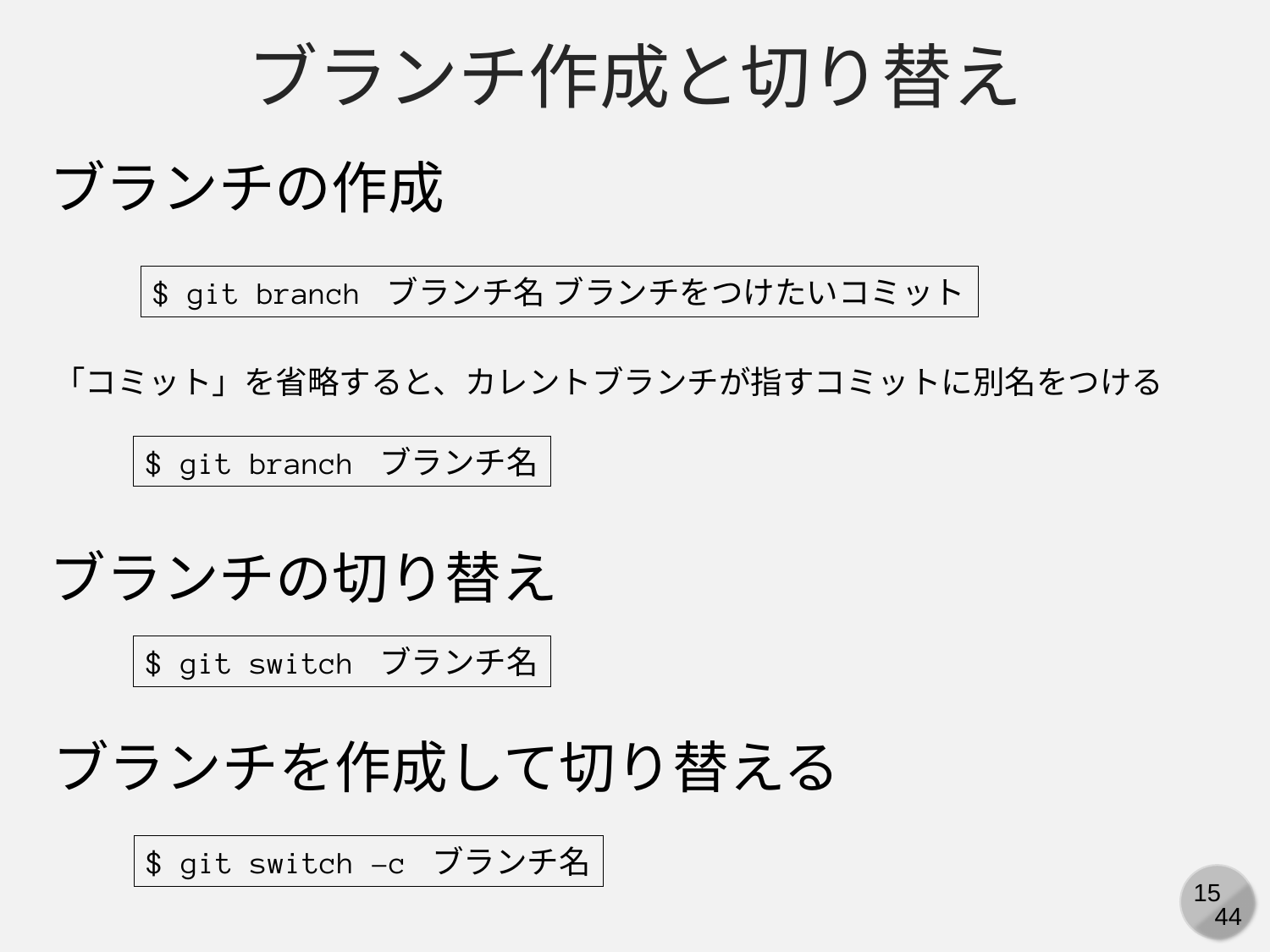

ブランチ作成と切り替え
ブランチの作成
$ git branch ブランチ名 ブランチをつけたいコミット
「コミット」を省略すると、カレントブランチが指すコミットに別名をつける
$ git branch ブランチ名
ブランチの切り替え
$ git switch ブランチ名
ブランチを作成して切り替える
$ git switch –c ブランチ名